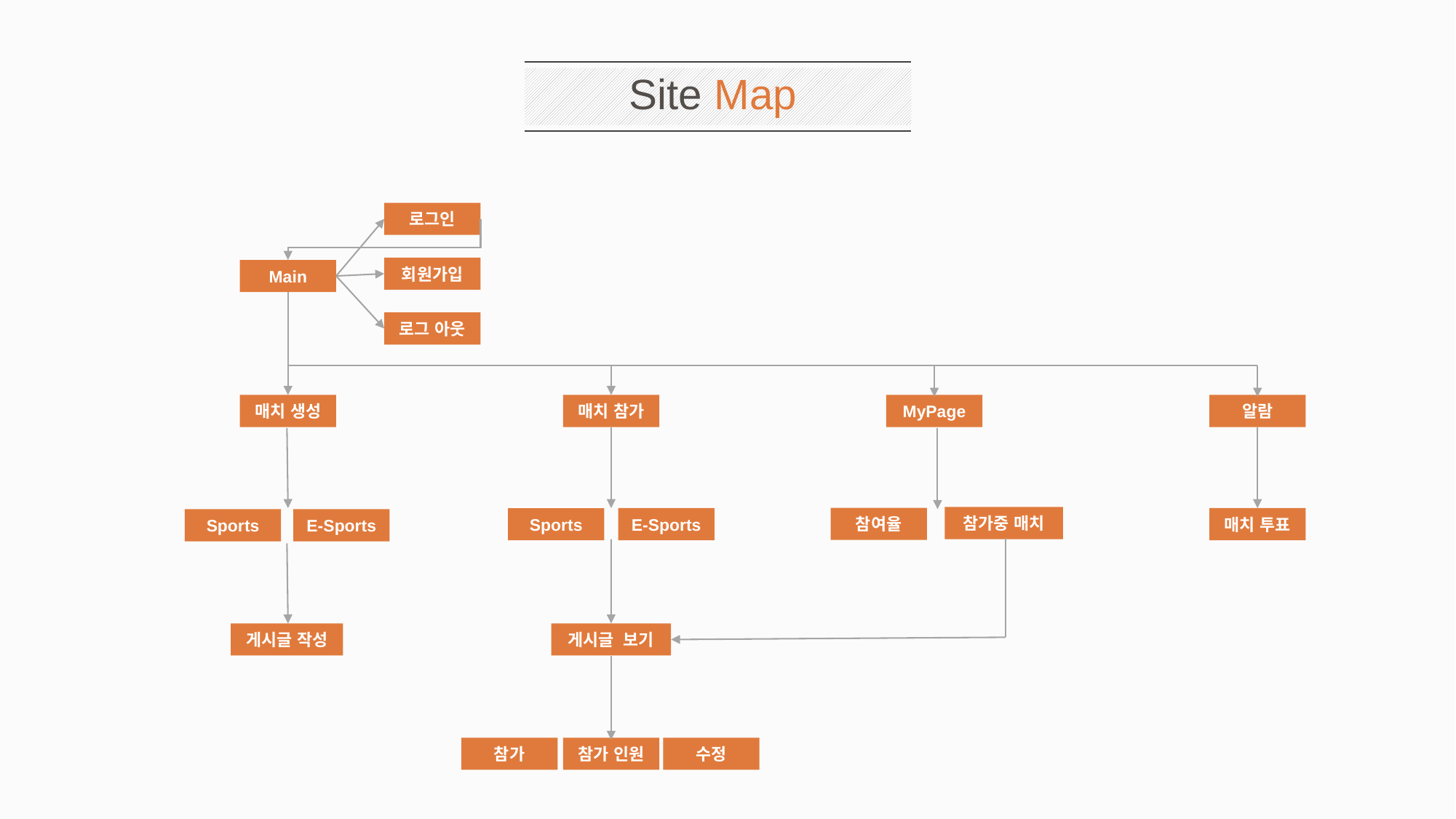

Site Map

로그인
회원가입
Main
로그 아웃
알람
MyPage
매치 참가
매치 생성
참가중 매치
참여율
E-Sports
매치 투표
Sports
Sports
E-Sports
게시글 작성
게시글  보기
참가
수정
참가 인원